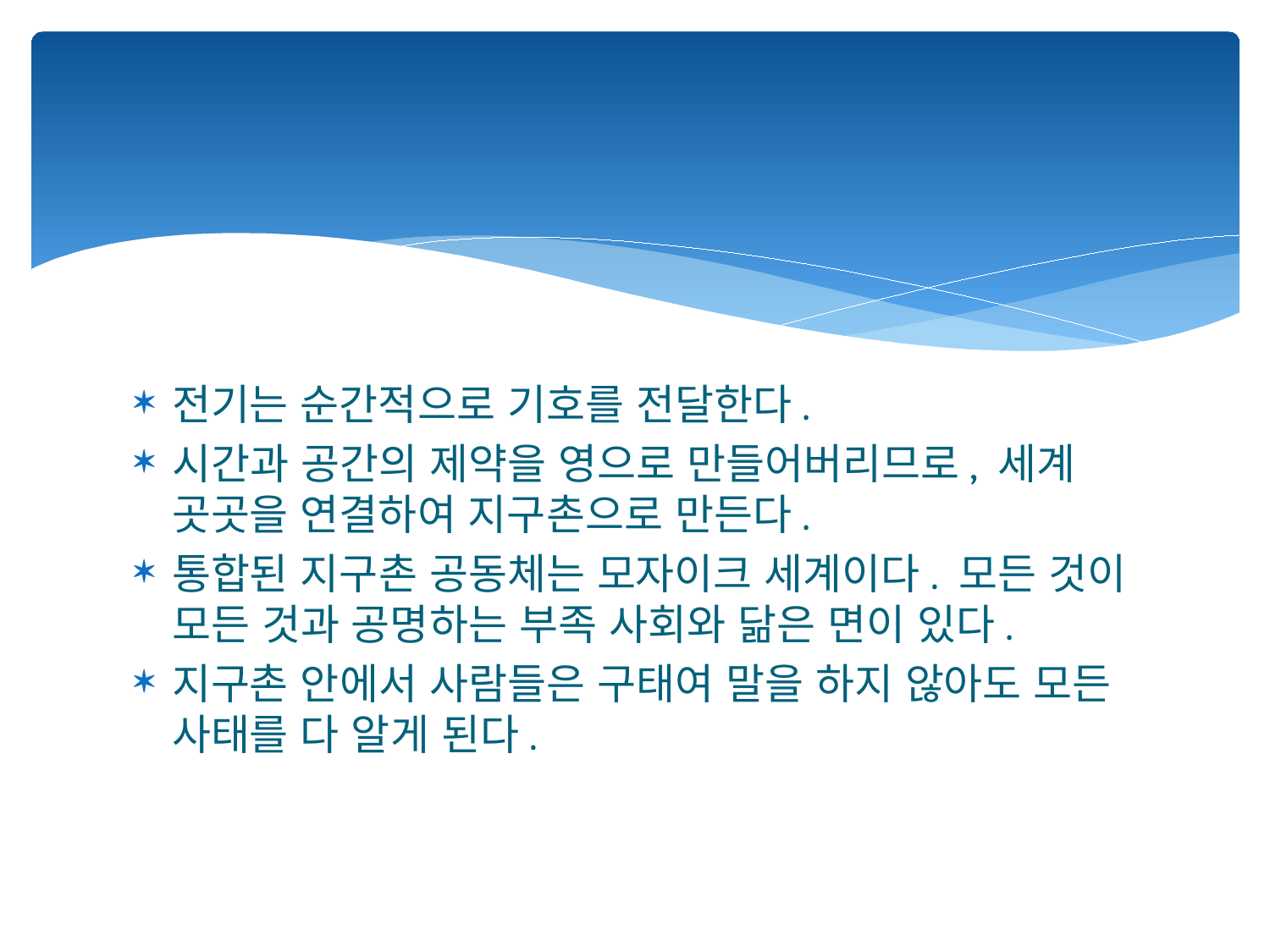

#
전기는 순간적으로 기호를 전달한다.
시간과 공간의 제약을 영으로 만들어버리므로, 세계 곳곳을 연결하여 지구촌으로 만든다.
통합된 지구촌 공동체는 모자이크 세계이다. 모든 것이 모든 것과 공명하는 부족 사회와 닮은 면이 있다.
지구촌 안에서 사람들은 구태여 말을 하지 않아도 모든 사태를 다 알게 된다.